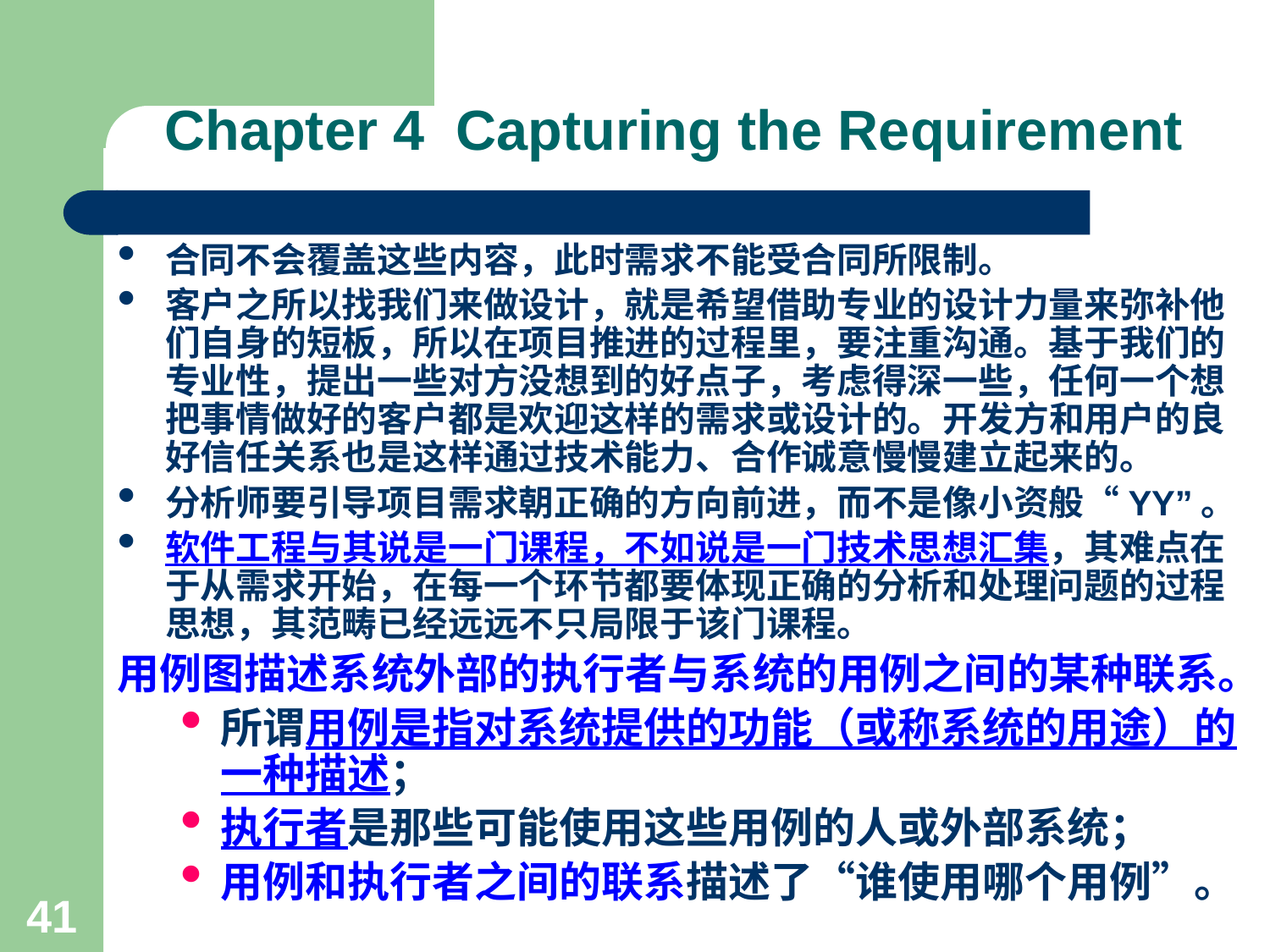

# Chapter 4  Capturing the Requirement
合同不会覆盖这些内容，此时需求不能受合同所限制。
客户之所以找我们来做设计，就是希望借助专业的设计力量来弥补他们自身的短板，所以在项目推进的过程里，要注重沟通。基于我们的专业性，提出一些对方没想到的好点子，考虑得深一些，任何一个想把事情做好的客户都是欢迎这样的需求或设计的。开发方和用户的良好信任关系也是这样通过技术能力、合作诚意慢慢建立起来的。
分析师要引导项目需求朝正确的方向前进，而不是像小资般“YY”。
软件工程与其说是一门课程，不如说是一门技术思想汇集，其难点在于从需求开始，在每一个环节都要体现正确的分析和处理问题的过程思想，其范畴已经远远不只局限于该门课程。
用例图描述系统外部的执行者与系统的用例之间的某种联系。
所谓用例是指对系统提供的功能（或称系统的用途）的一种描述；
执行者是那些可能使用这些用例的人或外部系统；
用例和执行者之间的联系描述了“谁使用哪个用例”。

41